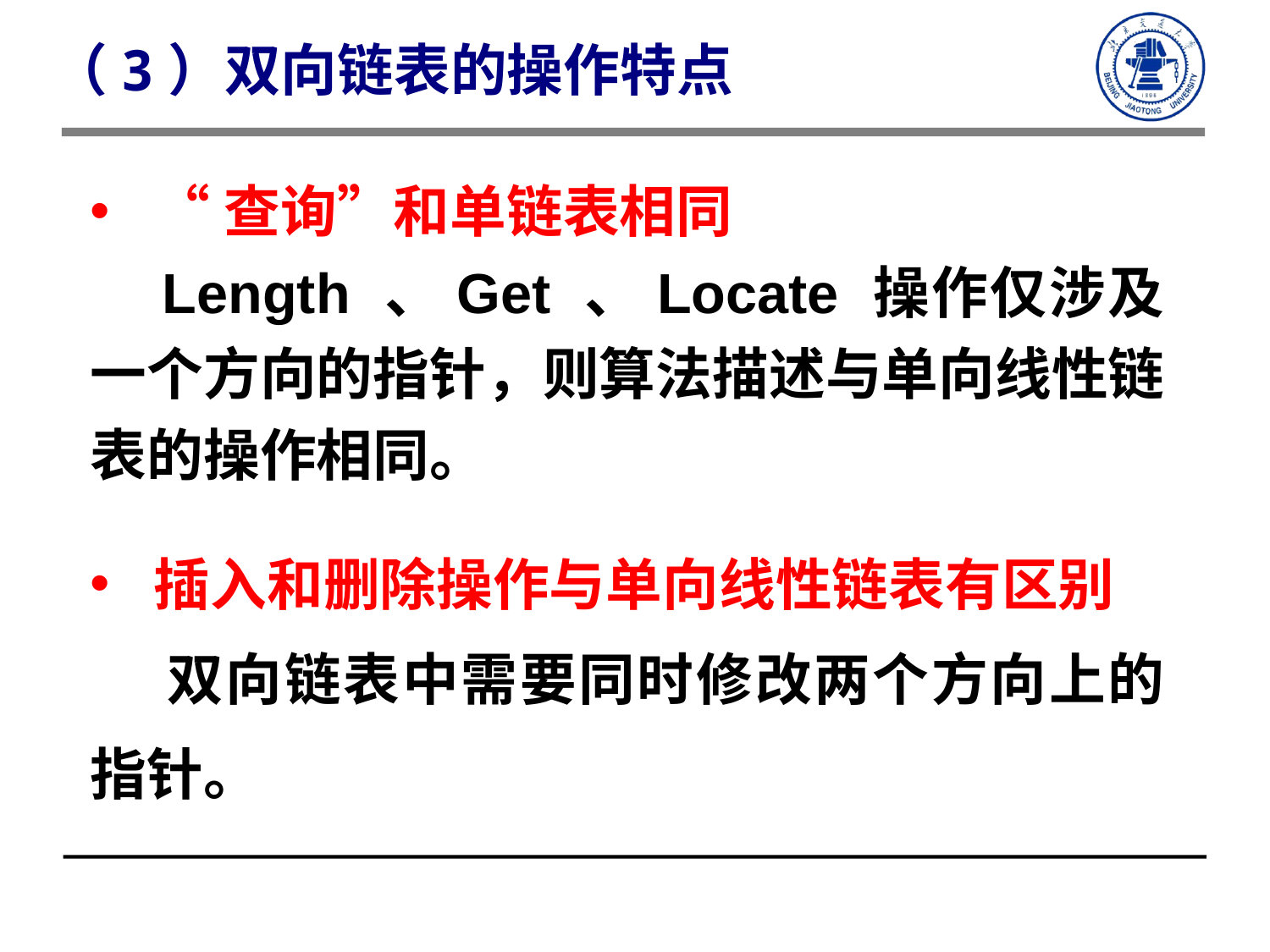

（3）双向链表的操作特点
“查询”和单链表相同
    Length 、Get 、Locate 操作仅涉及一个方向的指针，则算法描述与单向线性链表的操作相同。
插入和删除操作与单向线性链表有区别
    双向链表中需要同时修改两个方向上的指针。